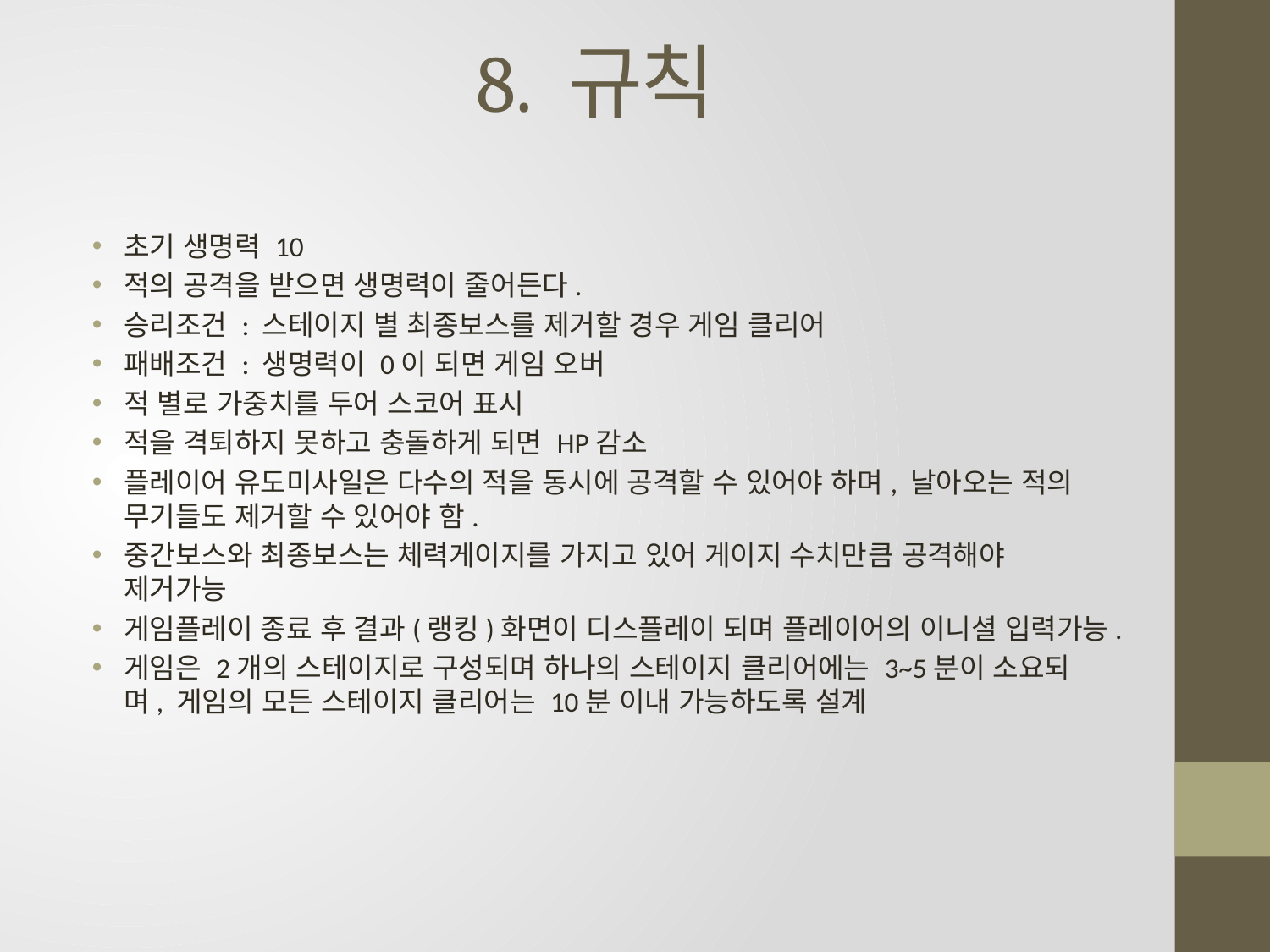

# 8. 규칙
초기 생명력 10
적의 공격을 받으면 생명력이 줄어든다.
승리조건 : 스테이지 별 최종보스를 제거할 경우 게임 클리어
패배조건 : 생명력이 0이 되면 게임 오버
적 별로 가중치를 두어 스코어 표시
적을 격퇴하지 못하고 충돌하게 되면 HP감소
플레이어 유도미사일은 다수의 적을 동시에 공격할 수 있어야 하며, 날아오는 적의 무기들도 제거할 수 있어야 함.
중간보스와 최종보스는 체력게이지를 가지고 있어 게이지 수치만큼 공격해야 제거가능
게임플레이 종료 후 결과(랭킹)화면이 디스플레이 되며 플레이어의 이니셜 입력가능.
게임은 2개의 스테이지로 구성되며 하나의 스테이지 클리어에는 3~5분이 소요되며, 게임의 모든 스테이지 클리어는 10분 이내 가능하도록 설계